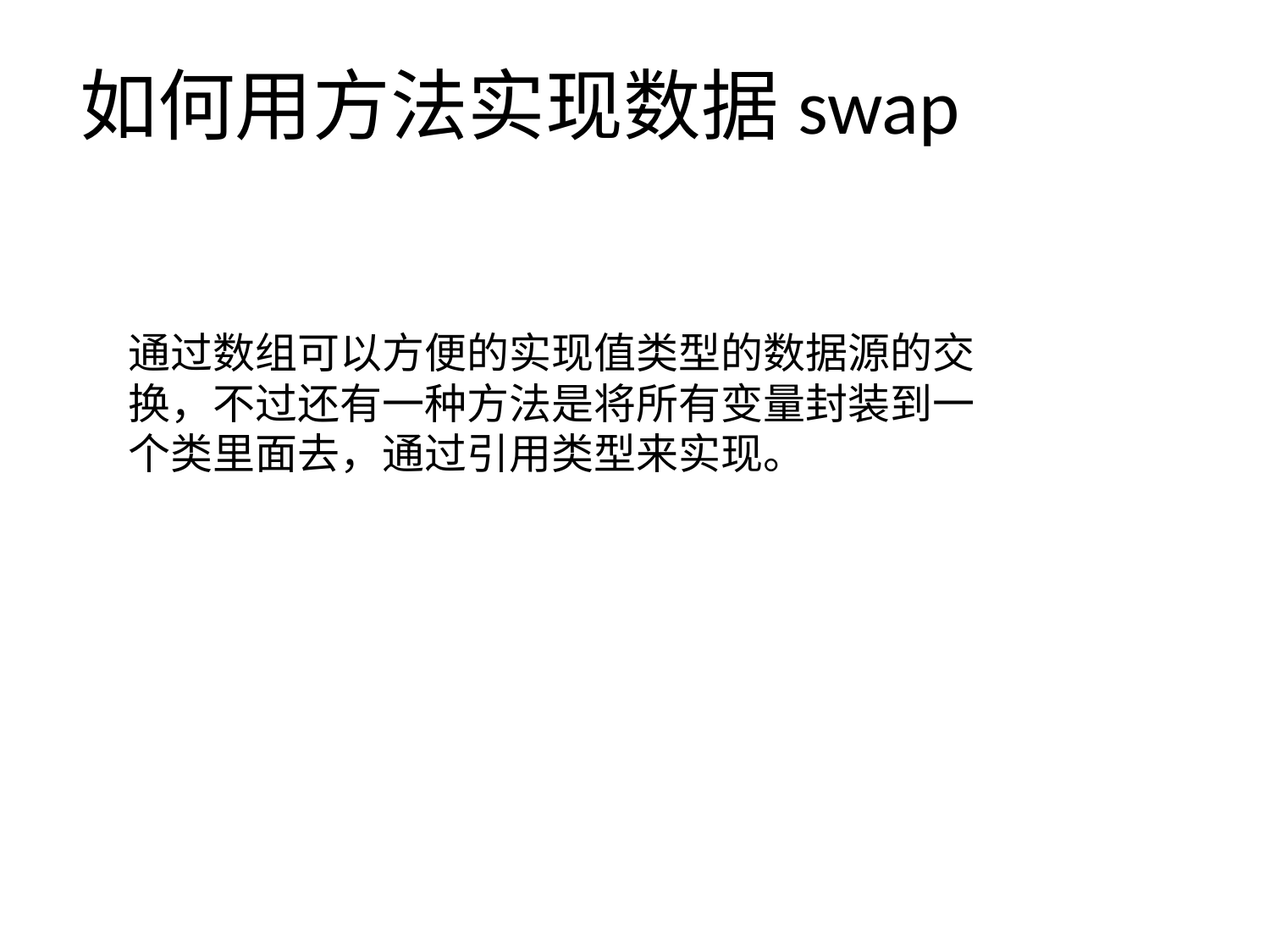

如何用方法实现数据swap
通过数组可以方便的实现值类型的数据源的交换，不过还有一种方法是将所有变量封装到一个类里面去，通过引用类型来实现。